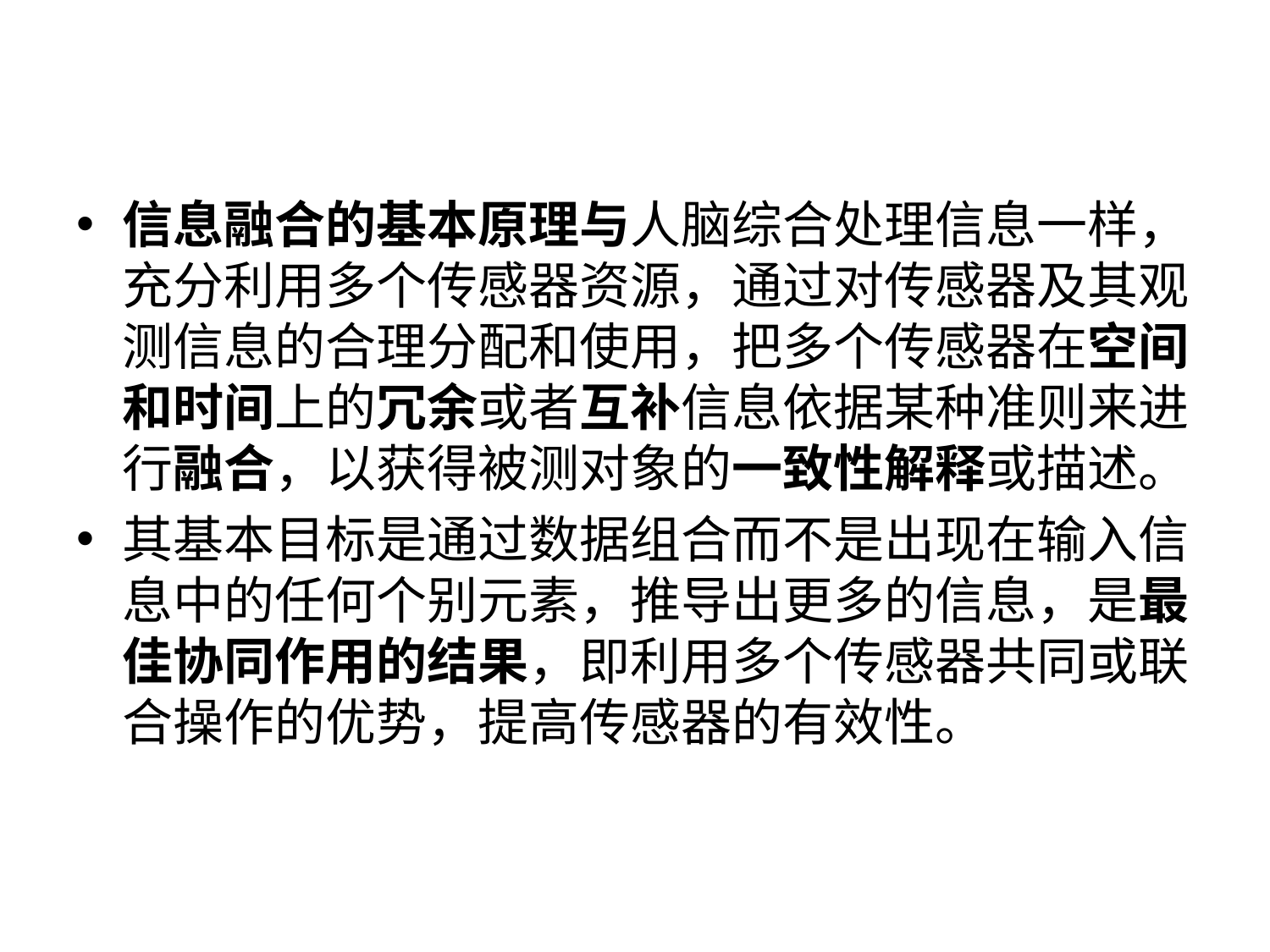

信息融合的基本原理与人脑综合处理信息一样，充分利用多个传感器资源，通过对传感器及其观测信息的合理分配和使用，把多个传感器在空间和时间上的冗余或者互补信息依据某种准则来进行融合，以获得被测对象的一致性解释或描述。
其基本目标是通过数据组合而不是出现在输入信息中的任何个别元素，推导出更多的信息，是最佳协同作用的结果，即利用多个传感器共同或联合操作的优势，提高传感器的有效性。